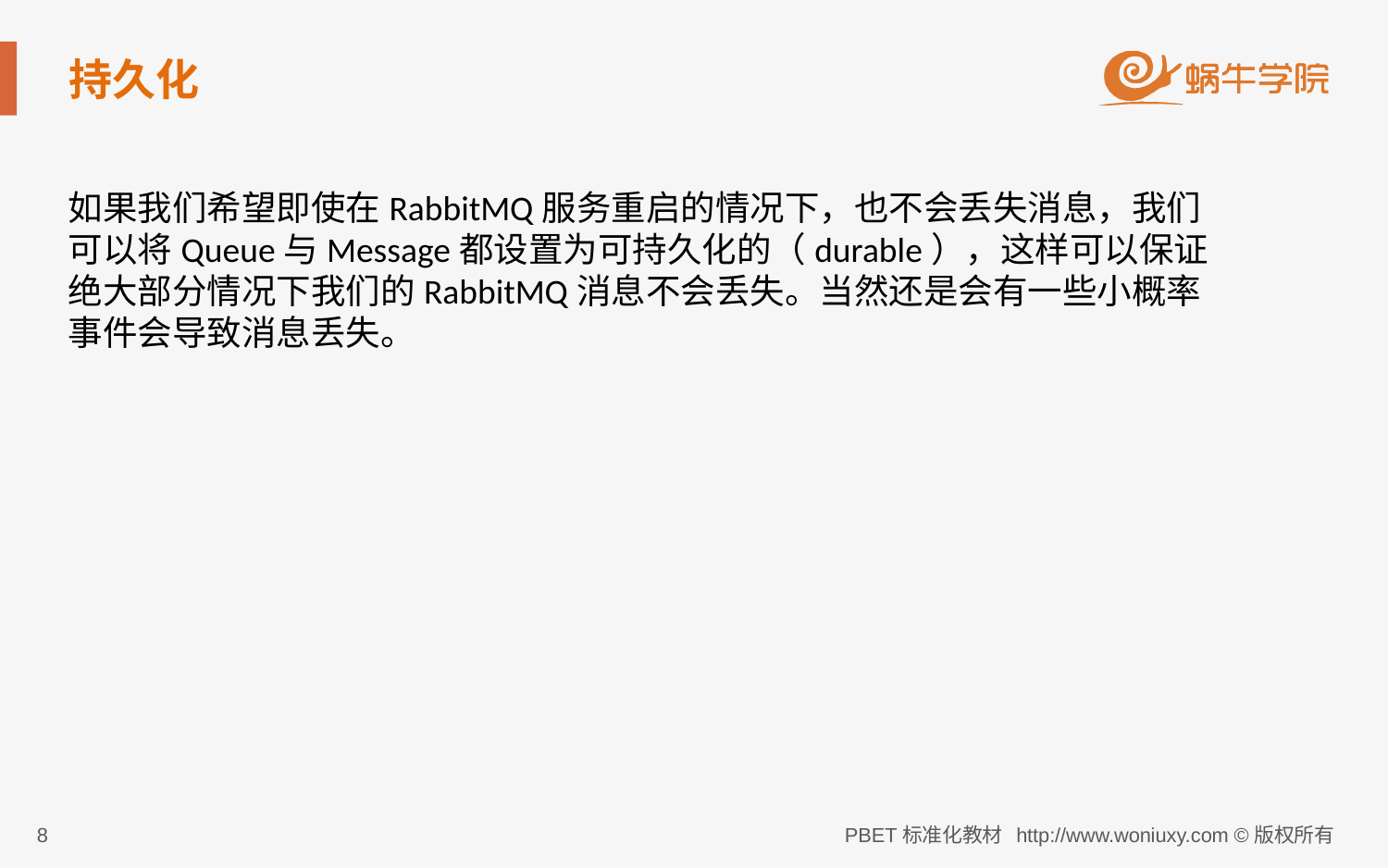

# 持久化
如果我们希望即使在RabbitMQ服务重启的情况下，也不会丢失消息，我们可以将Queue与Message都设置为可持久化的（durable），这样可以保证绝大部分情况下我们的RabbitMQ消息不会丢失。当然还是会有一些小概率事件会导致消息丢失。